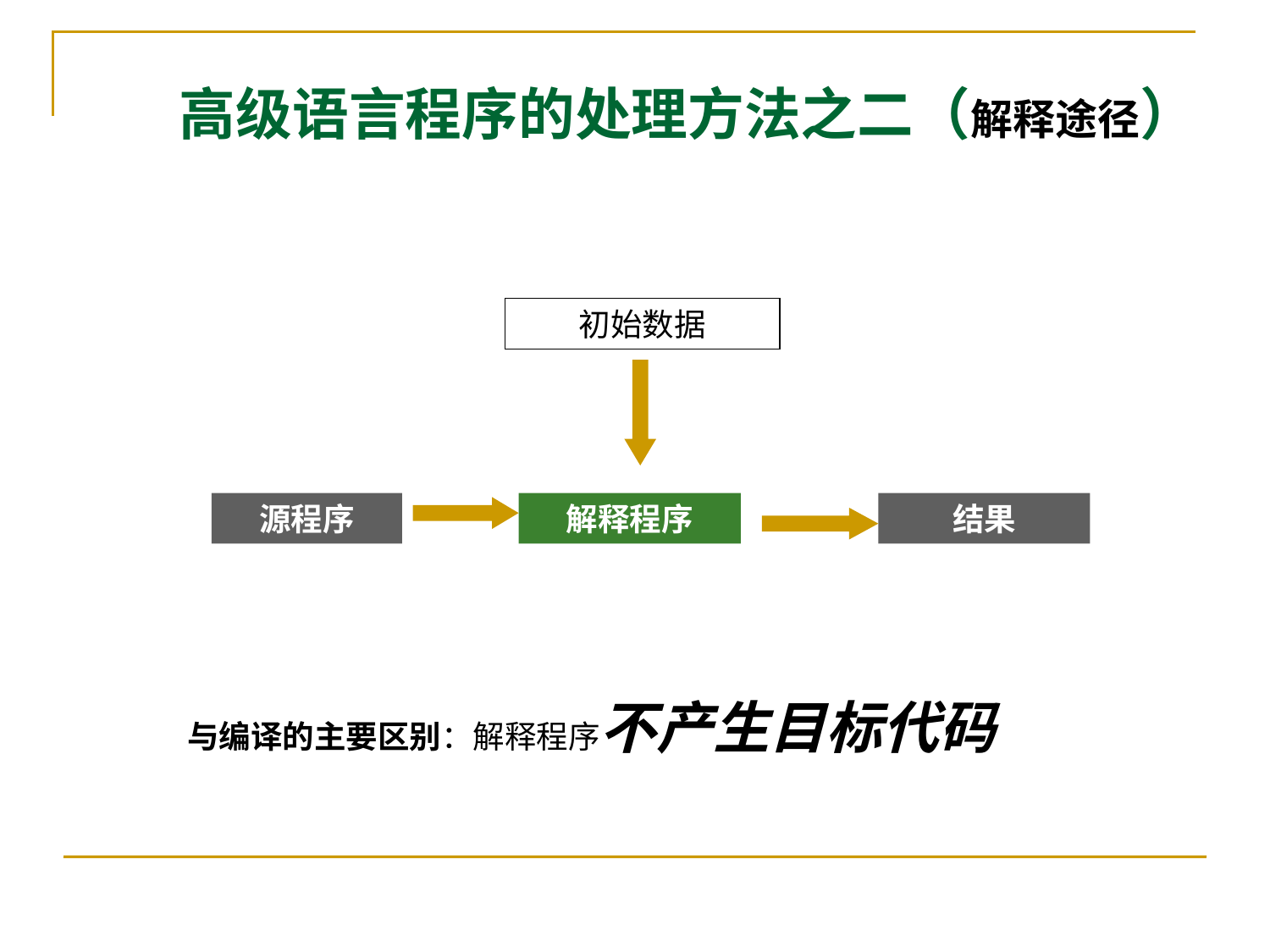

# 高级语言程序的处理方法之二（解释途径）
初始数据

源程序
解释程序
结果

与编译的主要区别：解释程序不产生目标代码